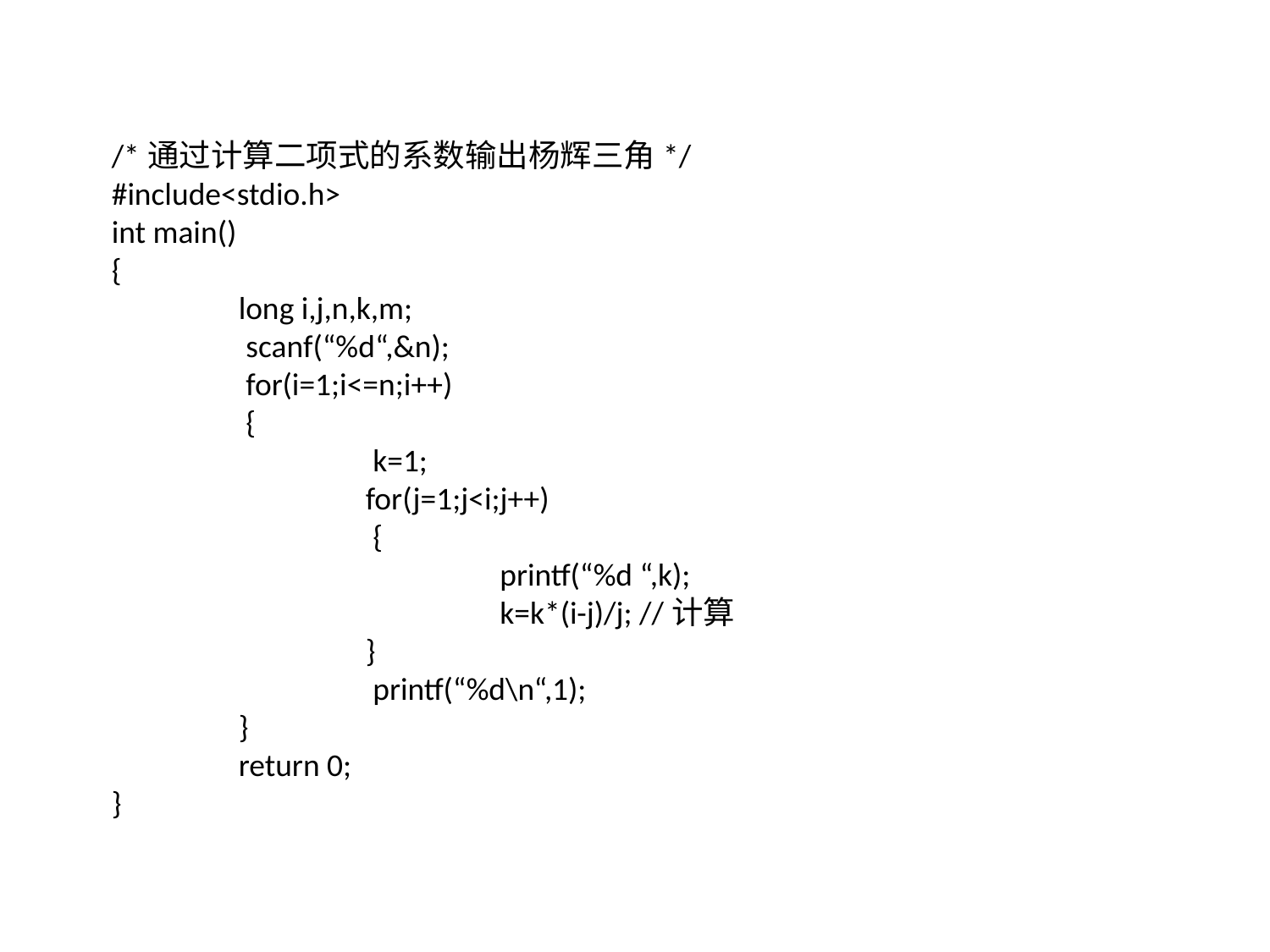

#
/*通过计算二项式的系数输出杨辉三角*/
#include<stdio.h>
int main()
{
 	long i,j,n,k,m;
	 scanf(“%d“,&n);
	 for(i=1;i<=n;i++)
	 {
 		 k=1;
    		for(j=1;j<i;j++)
 		 {
  			 printf(“%d “,k);
  			 k=k*(i-j)/j; //计算
  		}
 		 printf(“%d\n“,1);
 	}
	return 0;
}